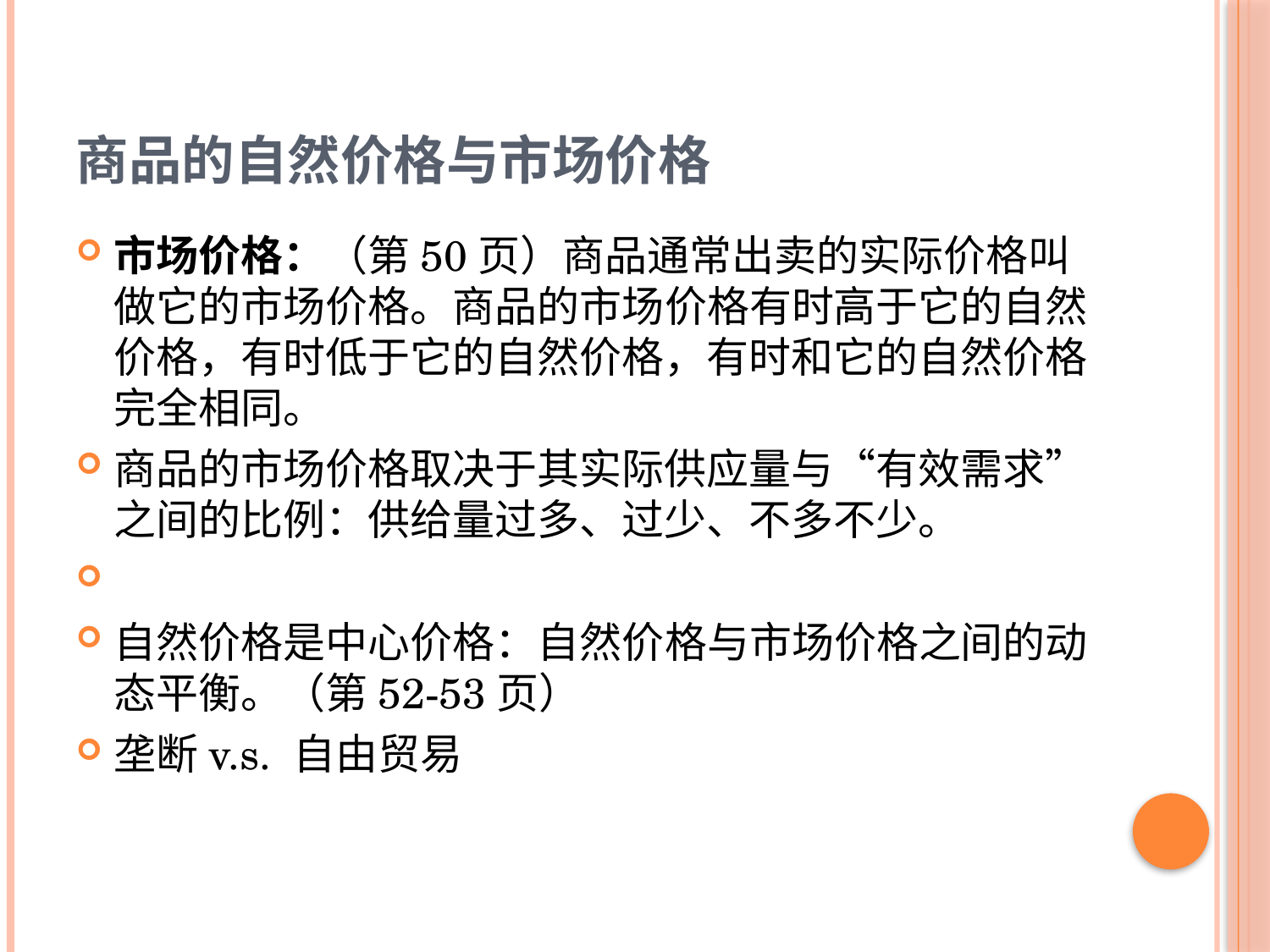

# 商品的自然价格与市场价格
市场价格：（第50页）商品通常出卖的实际价格叫做它的市场价格。商品的市场价格有时高于它的自然价格，有时低于它的自然价格，有时和它的自然价格完全相同。
商品的市场价格取决于其实际供应量与“有效需求”之间的比例：供给量过多、过少、不多不少。

自然价格是中心价格：自然价格与市场价格之间的动态平衡。（第52-53页）
垄断v.s. 自由贸易